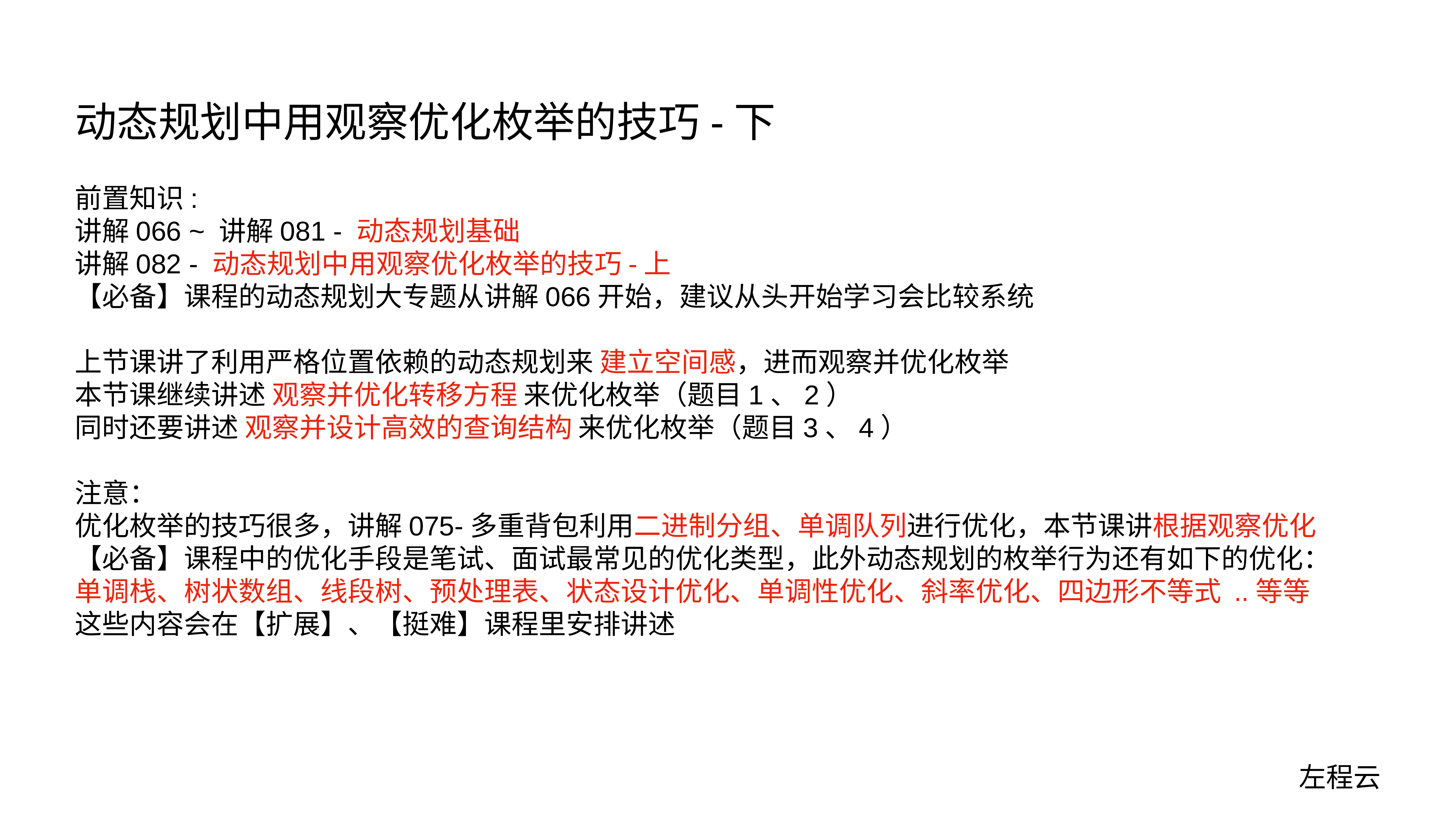

# 动态规划中用观察优化枚举的技巧-下
前置知识:
讲解066 ~ 讲解081 - 动态规划基础
讲解082 - 动态规划中用观察优化枚举的技巧-上
【必备】课程的动态规划大专题从讲解066开始，建议从头开始学习会比较系统

上节课讲了利用严格位置依赖的动态规划来 建立空间感，进而观察并优化枚举
本节课继续讲述 观察并优化转移方程 来优化枚举（题目1、2）
同时还要讲述 观察并设计高效的查询结构 来优化枚举（题目3、4）

注意：
优化枚举的技巧很多，讲解075-多重背包利用二进制分组、单调队列进行优化，本节课讲根据观察优化
【必备】课程中的优化手段是笔试、面试最常见的优化类型，此外动态规划的枚举行为还有如下的优化：
单调栈、树状数组、线段树、预处理表、状态设计优化、单调性优化、斜率优化、四边形不等式 ..等等
这些内容会在【扩展】、【挺难】课程里安排讲述
左程云